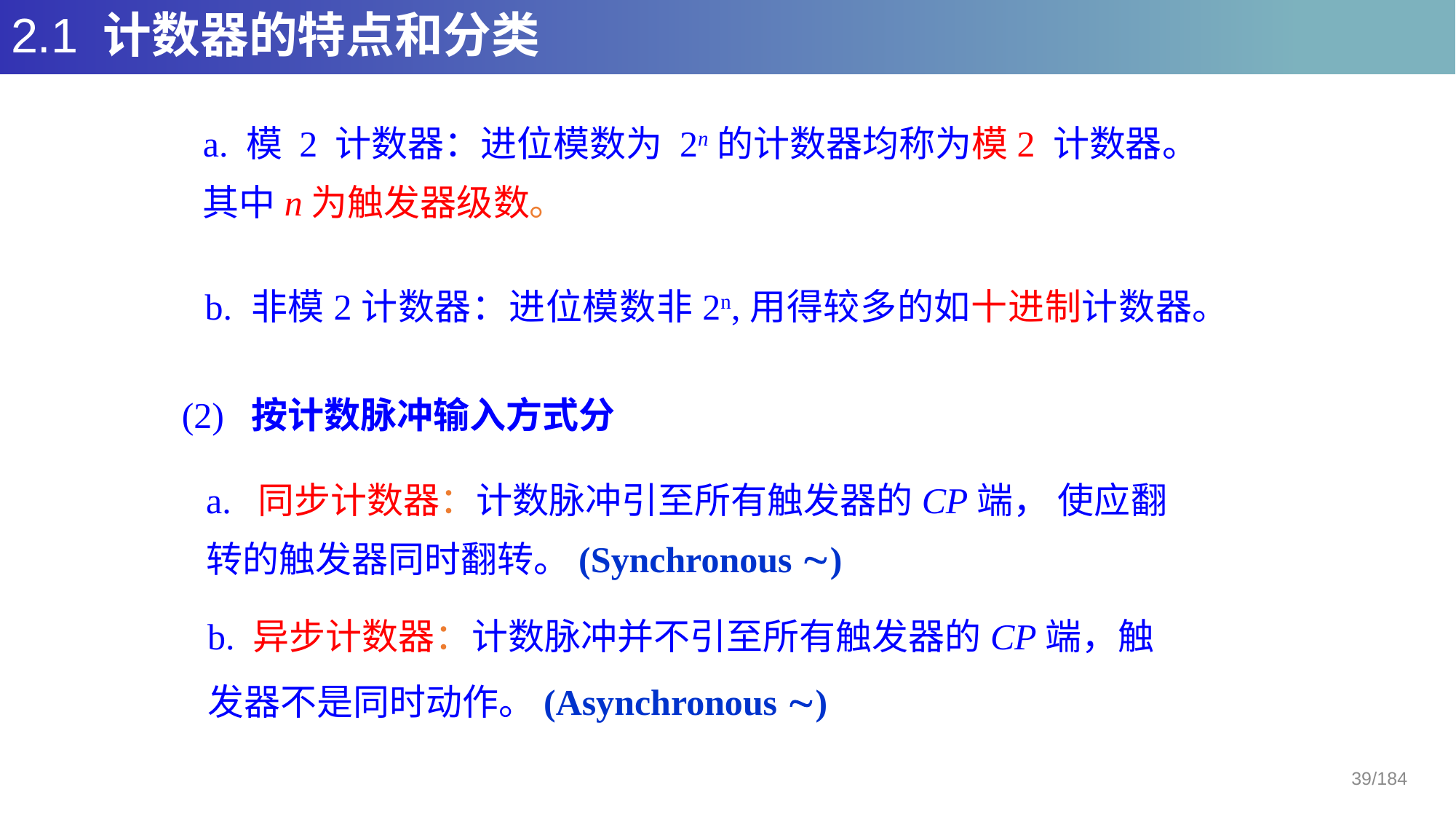

# 2.1 计数器的特点和分类
a. 模 2 计数器：进位模数为 2n的计数器均称为模2 计数器。其中n为触发器级数。
b. 非模2计数器：进位模数非2n,用得较多的如十进制计数器。
 (2)  按计数脉冲输入方式分
a.  同步计数器：计数脉冲引至所有触发器的CP端， 使应翻转的触发器同时翻转。(Synchronous ∼)
b. 异步计数器：计数脉冲并不引至所有触发器的CP端，触发器不是同时动作。(Asynchronous ∼)
39/184